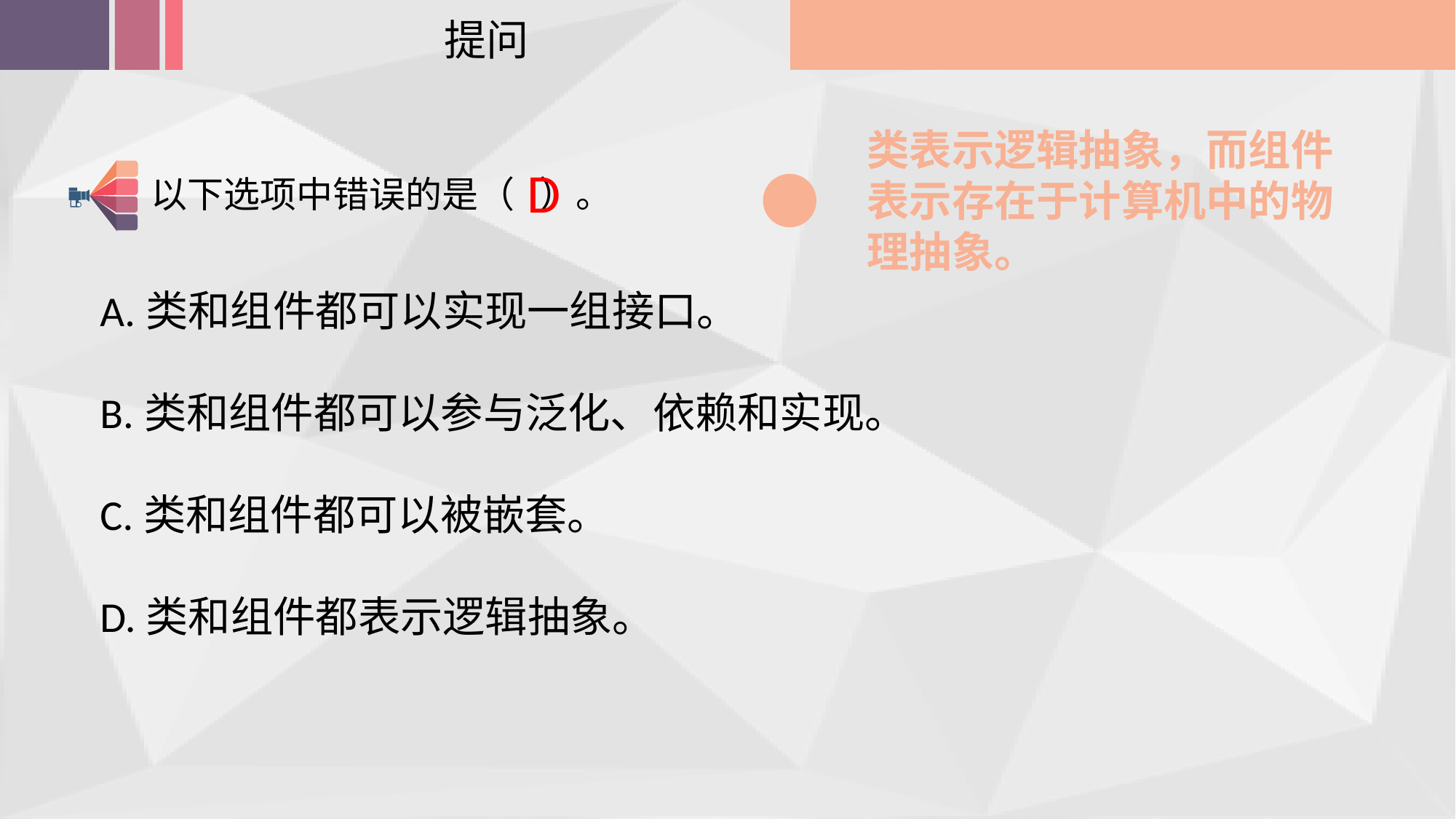

提问
类表示逻辑抽象，而组件表示存在于计算机中的物理抽象。
D

以下选项中错误的是（   ）。

A.类和组件都可以实现一组接口。

B.类和组件都可以参与泛化、依赖和实现。

C.类和组件都可以被嵌套。

D.类和组件都表示逻辑抽象。